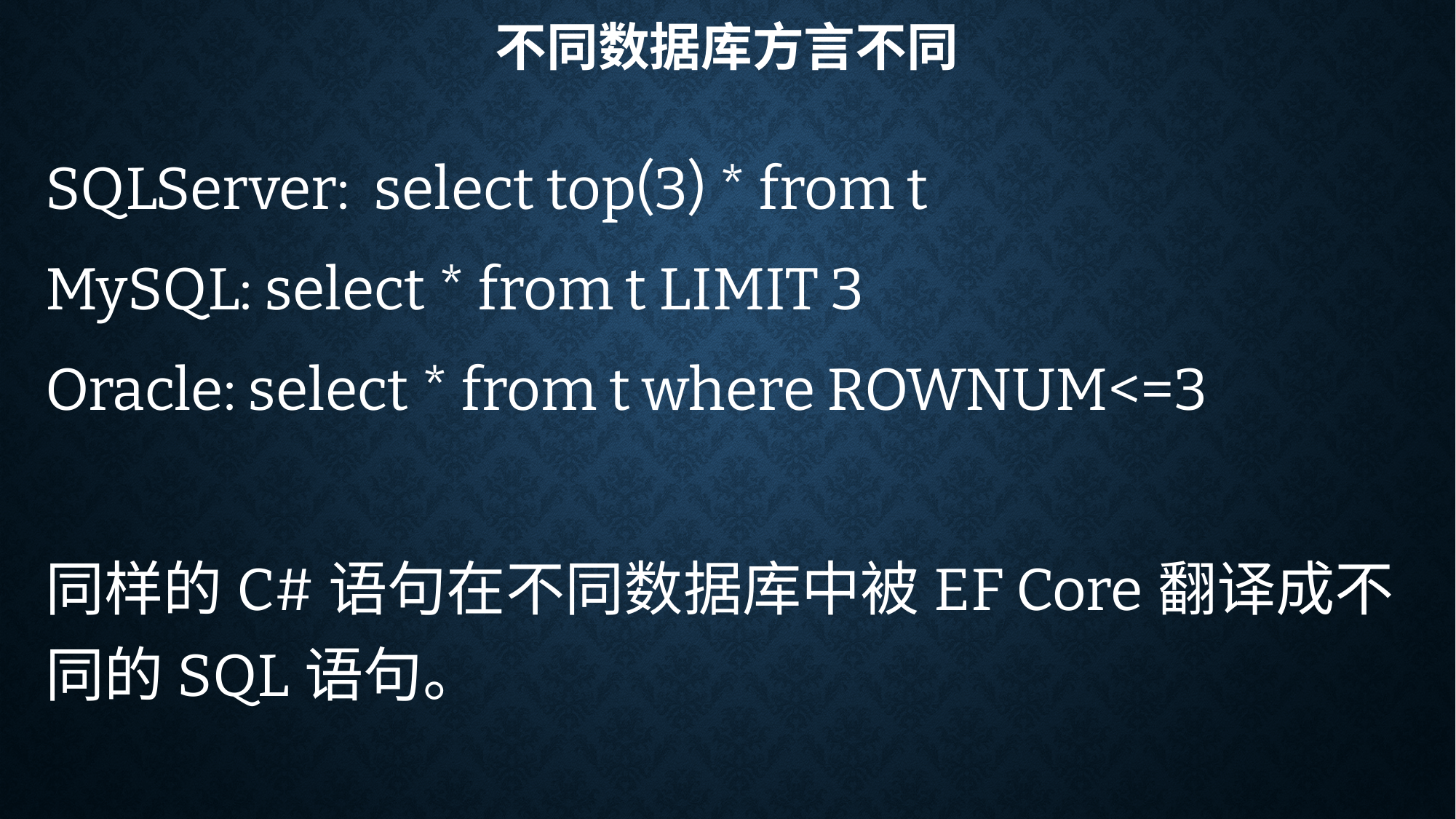

# 不同数据库方言不同
SQLServer:  select top(3) * from t
MySQL: select * from t LIMIT 3
Oracle: select * from t where ROWNUM<=3

同样的C#语句在不同数据库中被EF Core翻译成不同的SQL语句。